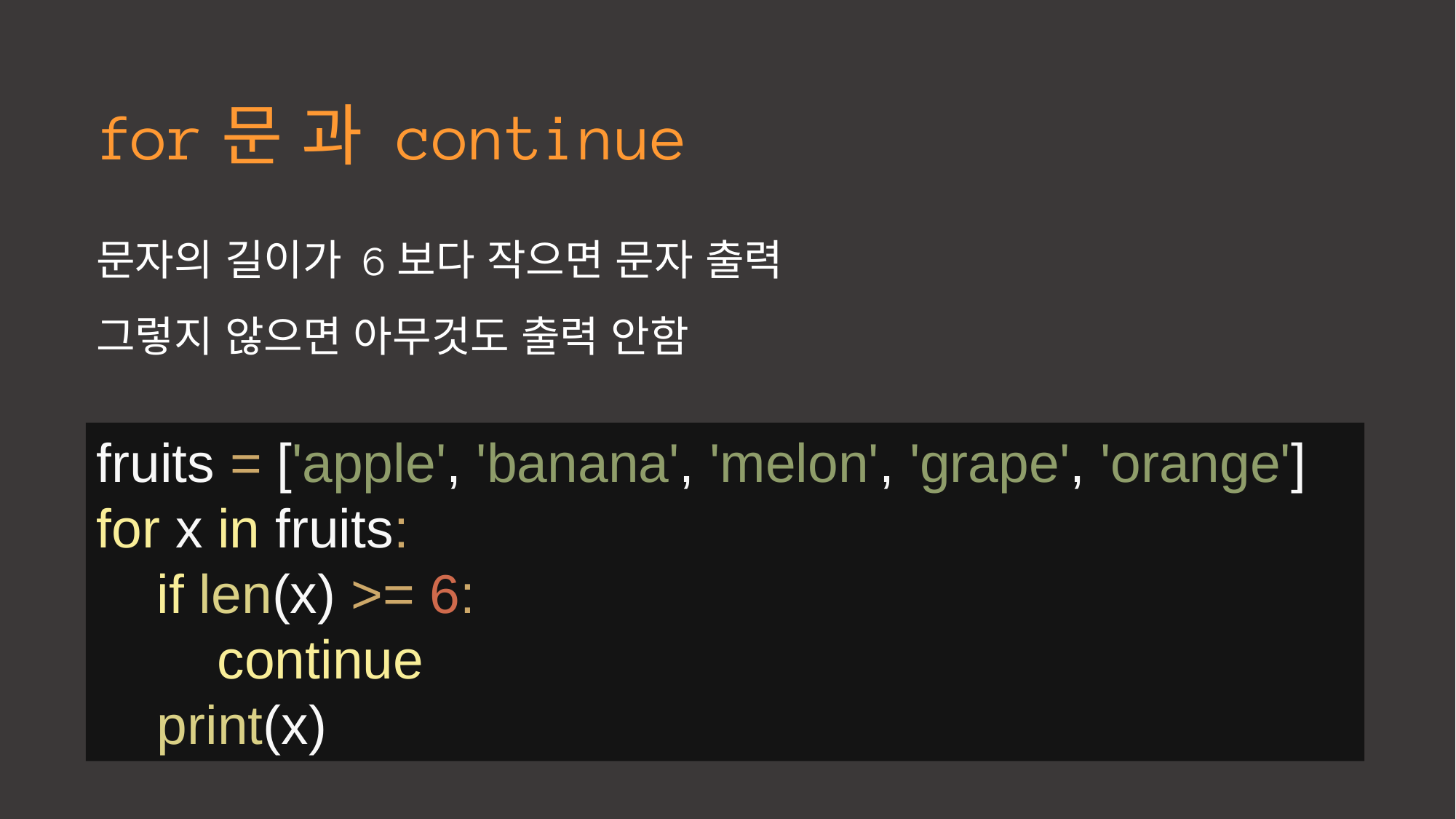

for문 과 continue
문자의 길이가 6보다 작으면 문자 출력
그렇지 않으면 아무것도 출력 안함
fruits = ['apple', 'banana', 'melon', 'grape', 'orange']
for x in fruits:
    if len(x) >= 6:
        continue
    print(x)